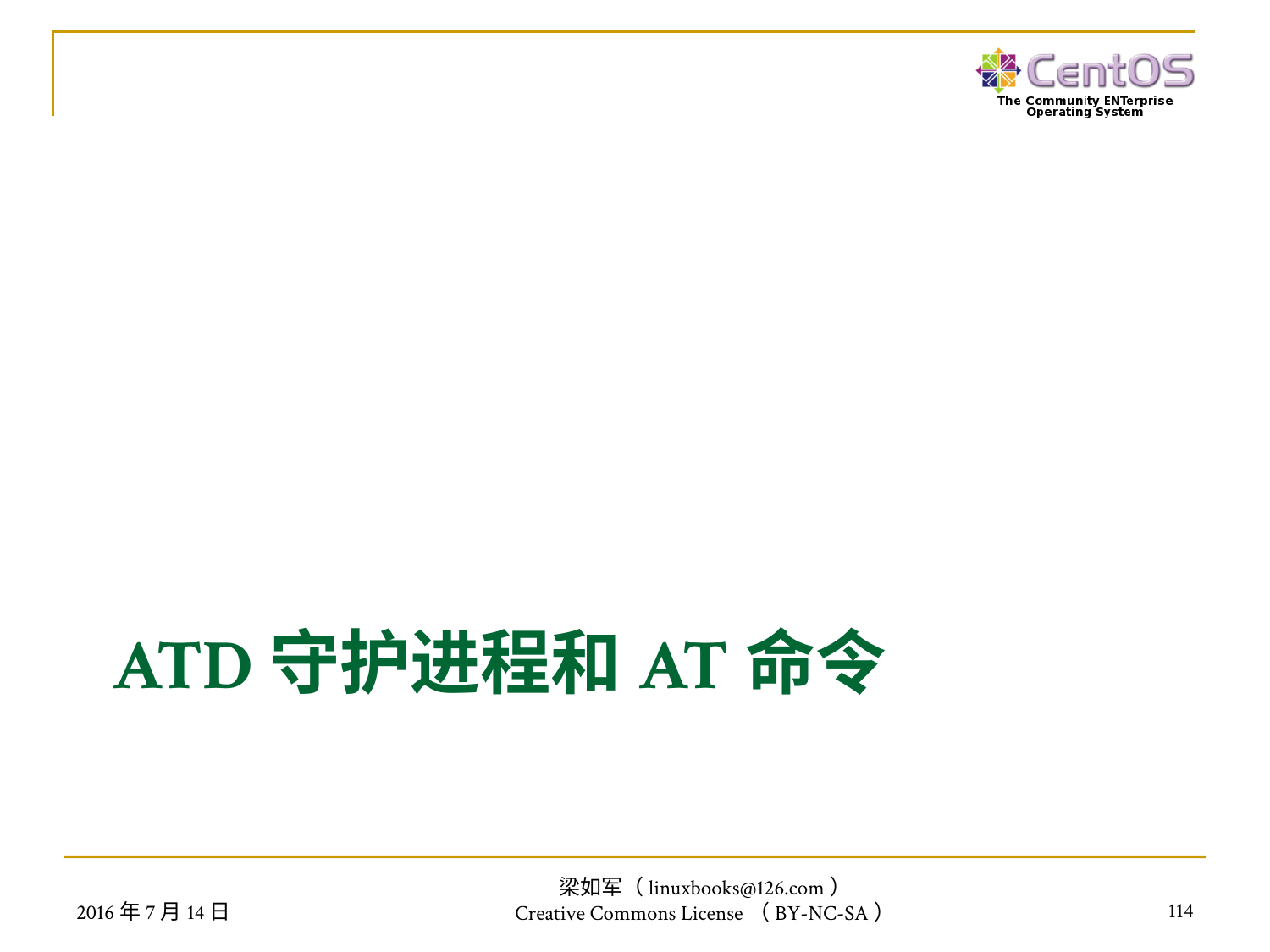

# atd守护进程和at命令
2016年7月14日
114
梁如军（linuxbooks@126.com）
Creative Commons License（BY-NC-SA）